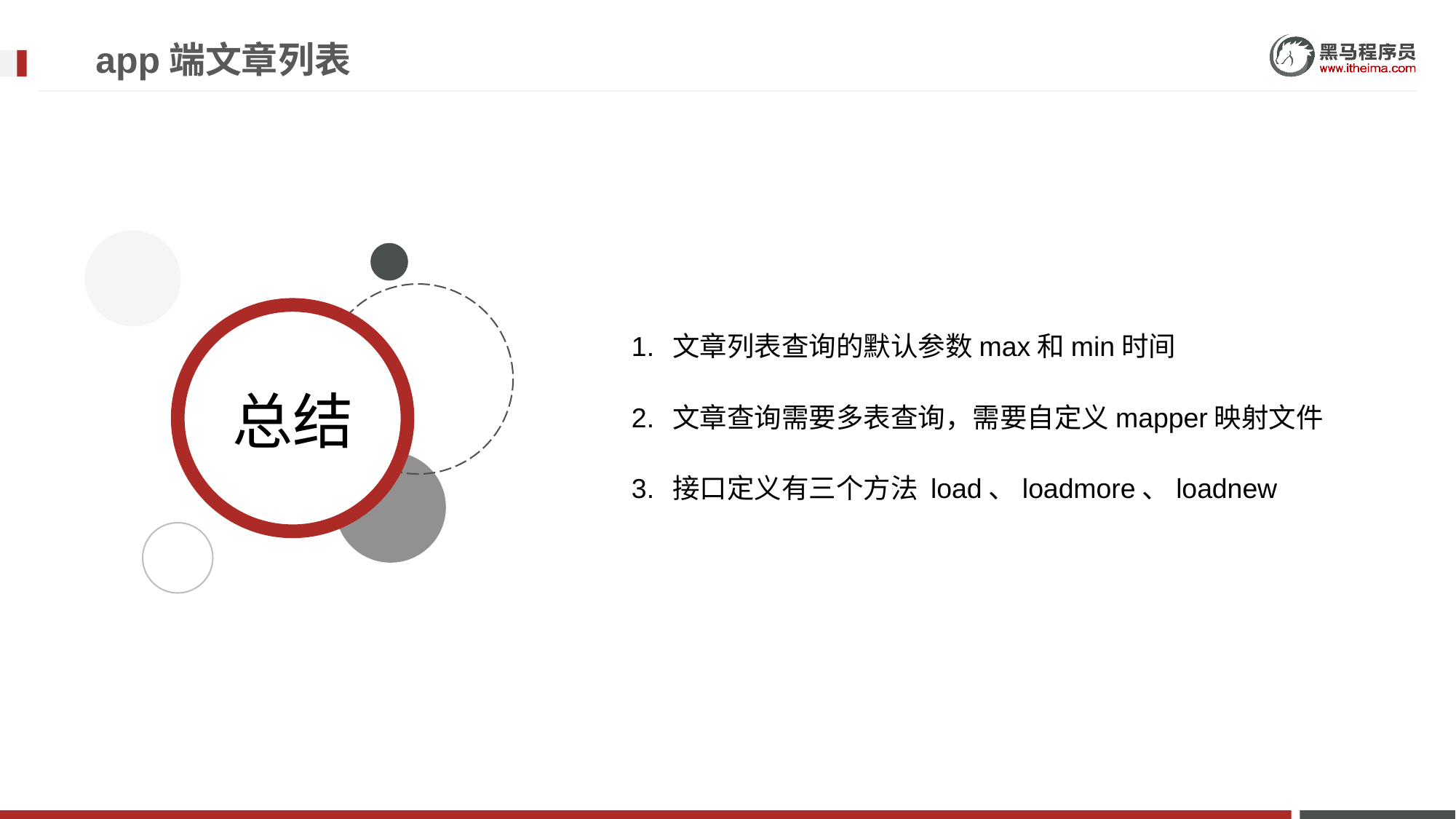

# app端文章列表
文章列表查询的默认参数max和min时间
文章查询需要多表查询，需要自定义mapper映射文件
接口定义有三个方法 load、loadmore、loadnew